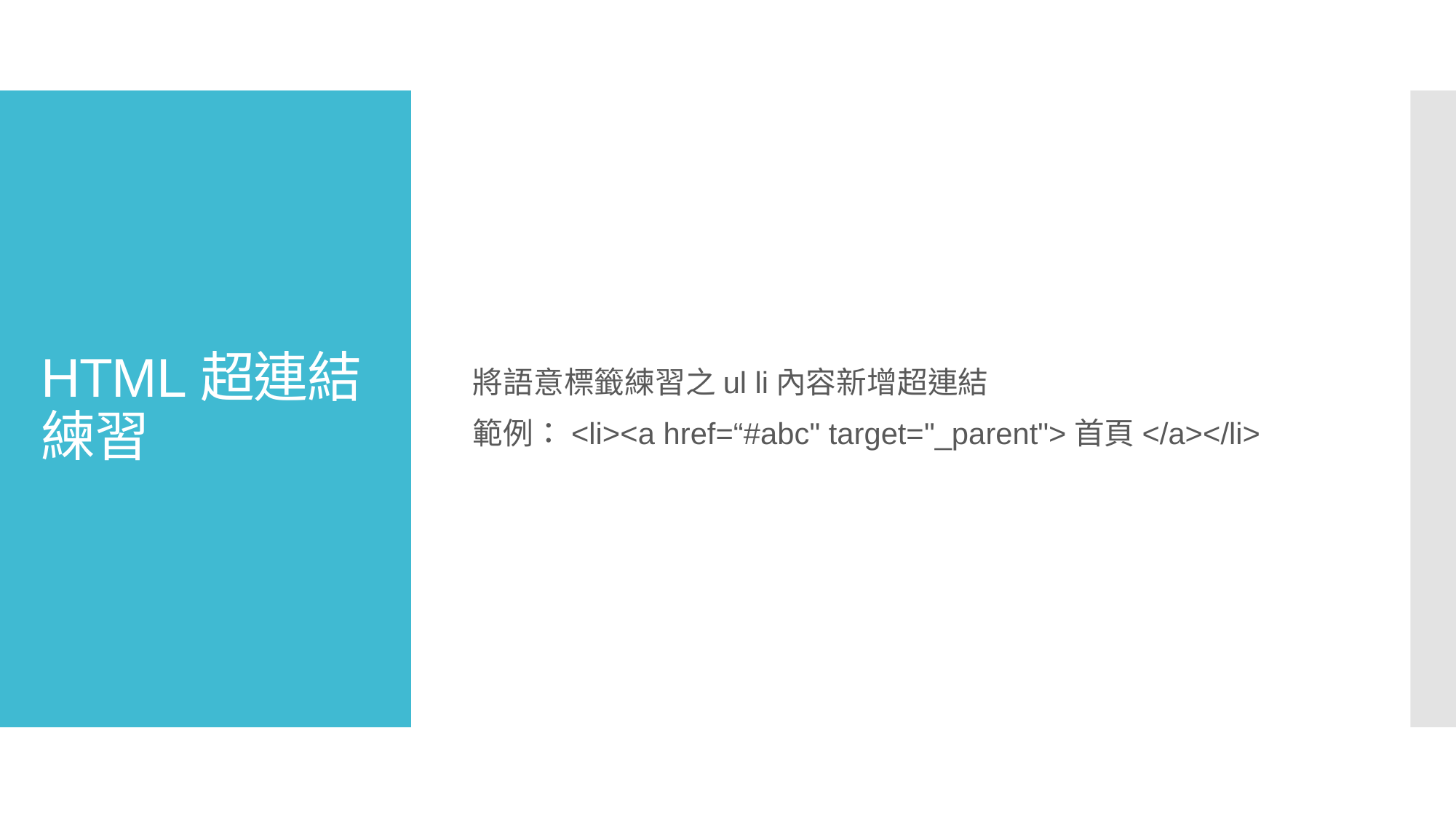

將語意標籤練習之ul li內容新增超連結
範例：<li><a href=“#abc" target="_parent">首頁</a></li>
# HTML超連結練習